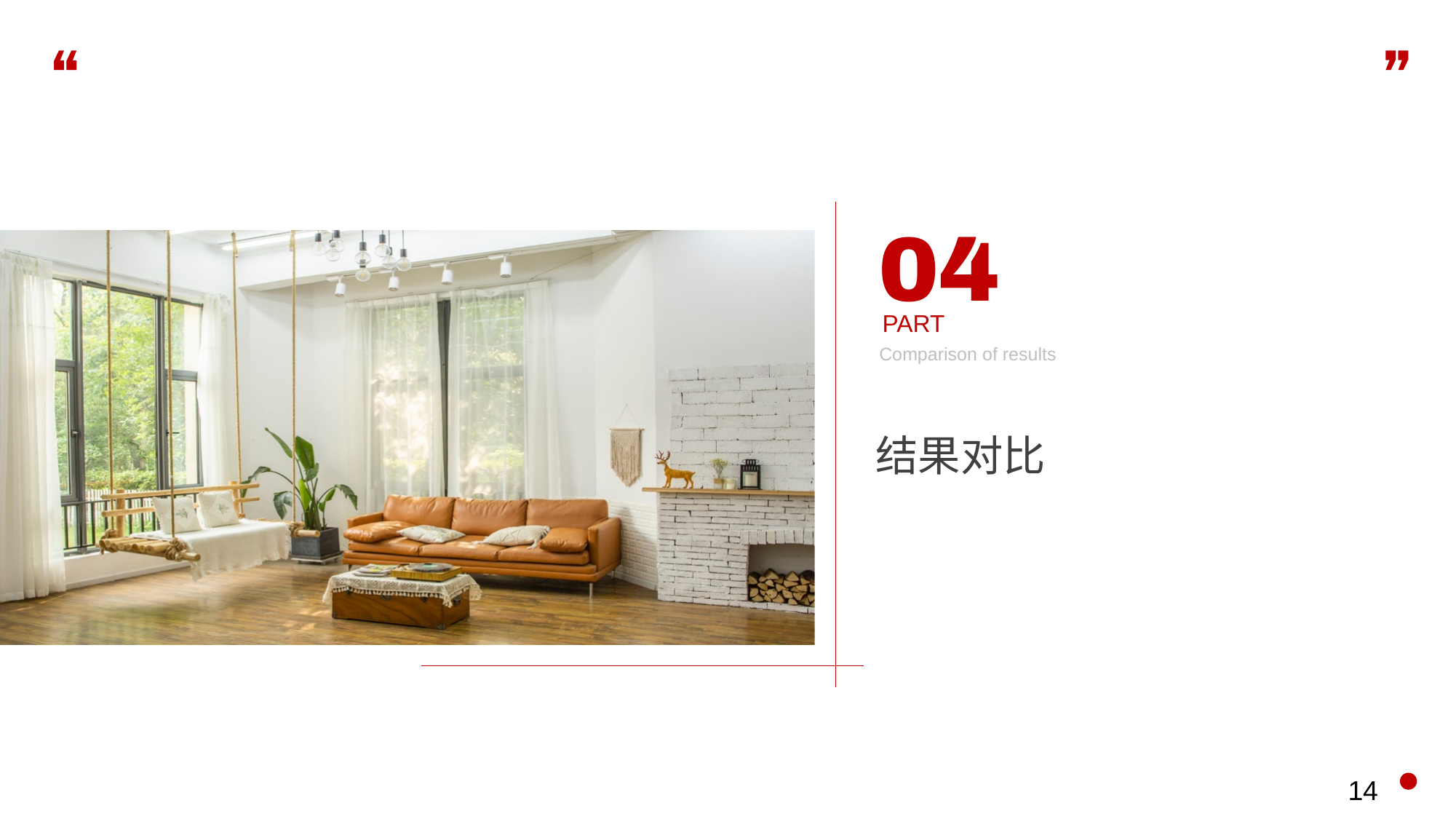

“
”
04

PART
Comparison of results
结果对比
14